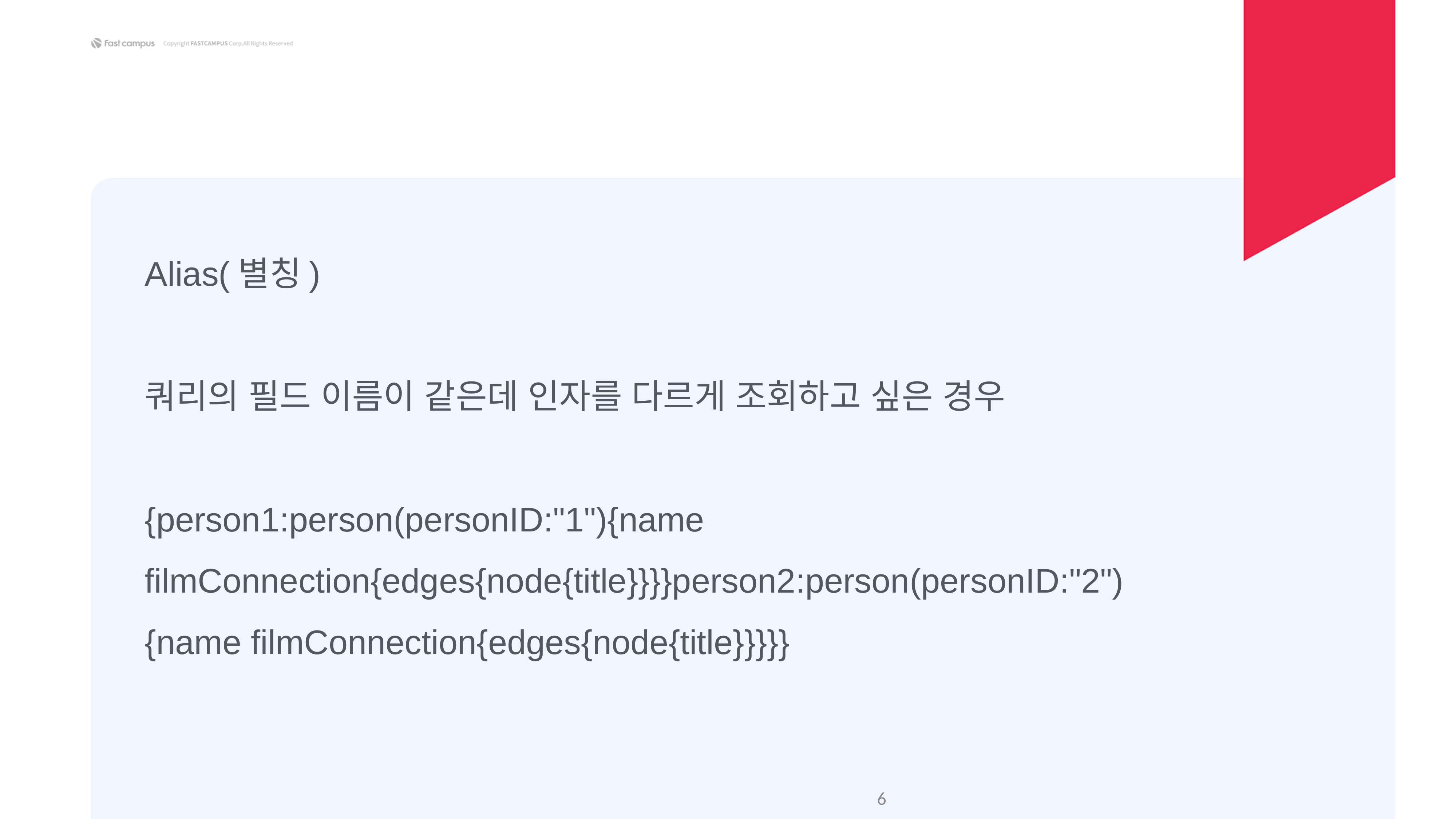

Alias(별칭)

쿼리의 필드 이름이 같은데 인자를 다르게 조회하고 싶은 경우

{person1:person(personID:"1"){name filmConnection{edges{node{title}}}}person2:person(personID:"2"){name filmConnection{edges{node{title}}}}}
6